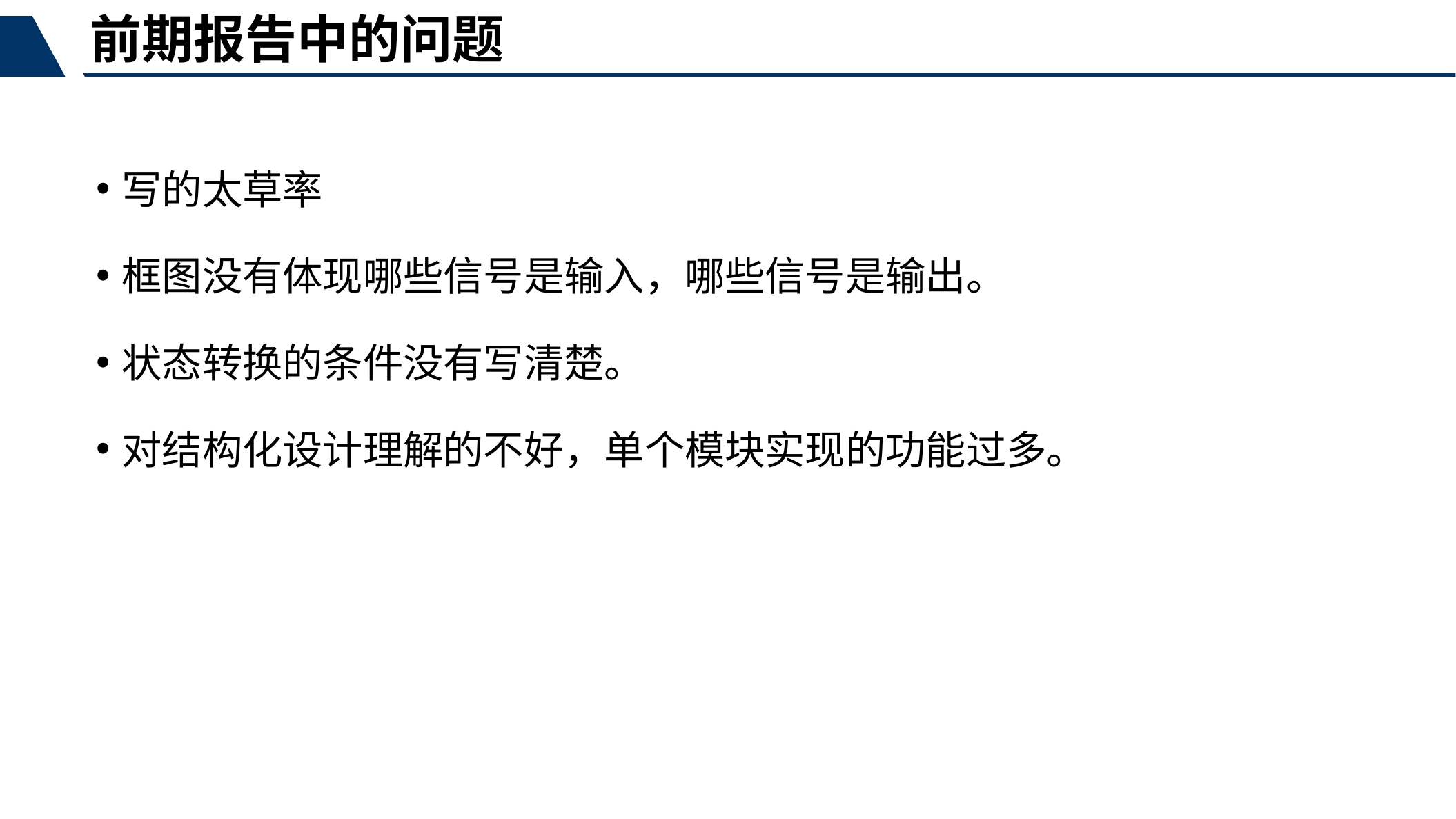

前期报告中的问题

写的太草率
框图没有体现哪些信号是输入，哪些信号是输出。
状态转换的条件没有写清楚。
对结构化设计理解的不好，单个模块实现的功能过多。